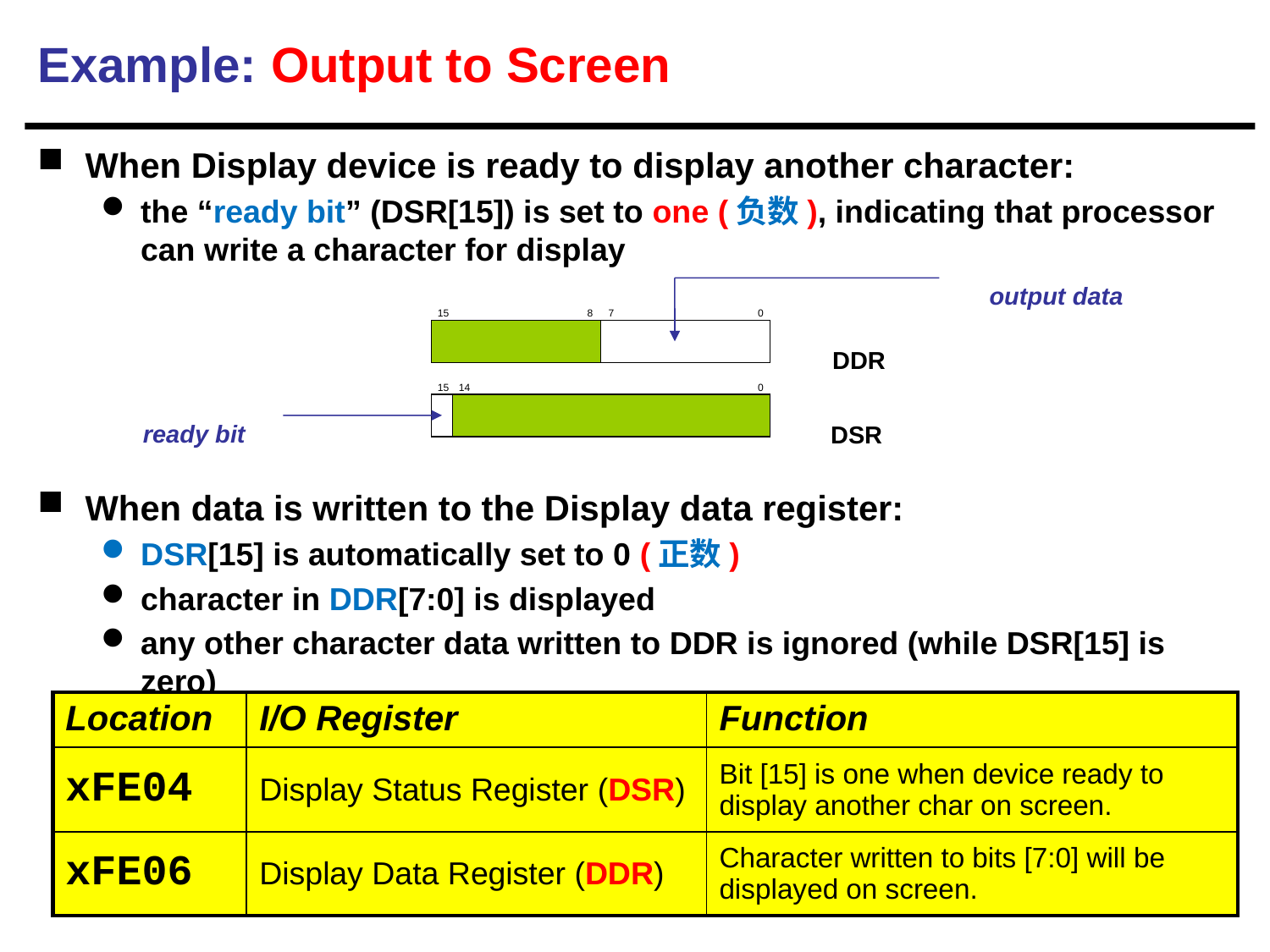

# Example: Output to Screen
When Display device is ready to display another character:
the “ready bit” (DSR[15]) is set to one (负数), indicating that processor can write a character for display

When data is written to the Display data register:
DSR[15] is automatically set to 0 (正数)
character in DDR[7:0] is displayed
any other character data written to DDR is ignored (while DSR[15] is zero)
output data

15
8
7
0
DDR

15
14
0
ready bit
DSR

| Location | I/O Register | Function |
| --- | --- | --- |
| xFE04 | Display Status Register (DSR) | Bit [15] is one when device ready to display another char on screen. |
| xFE06 | Display Data Register (DDR) | Character written to bits [7:0] will be displayed on screen. |

39